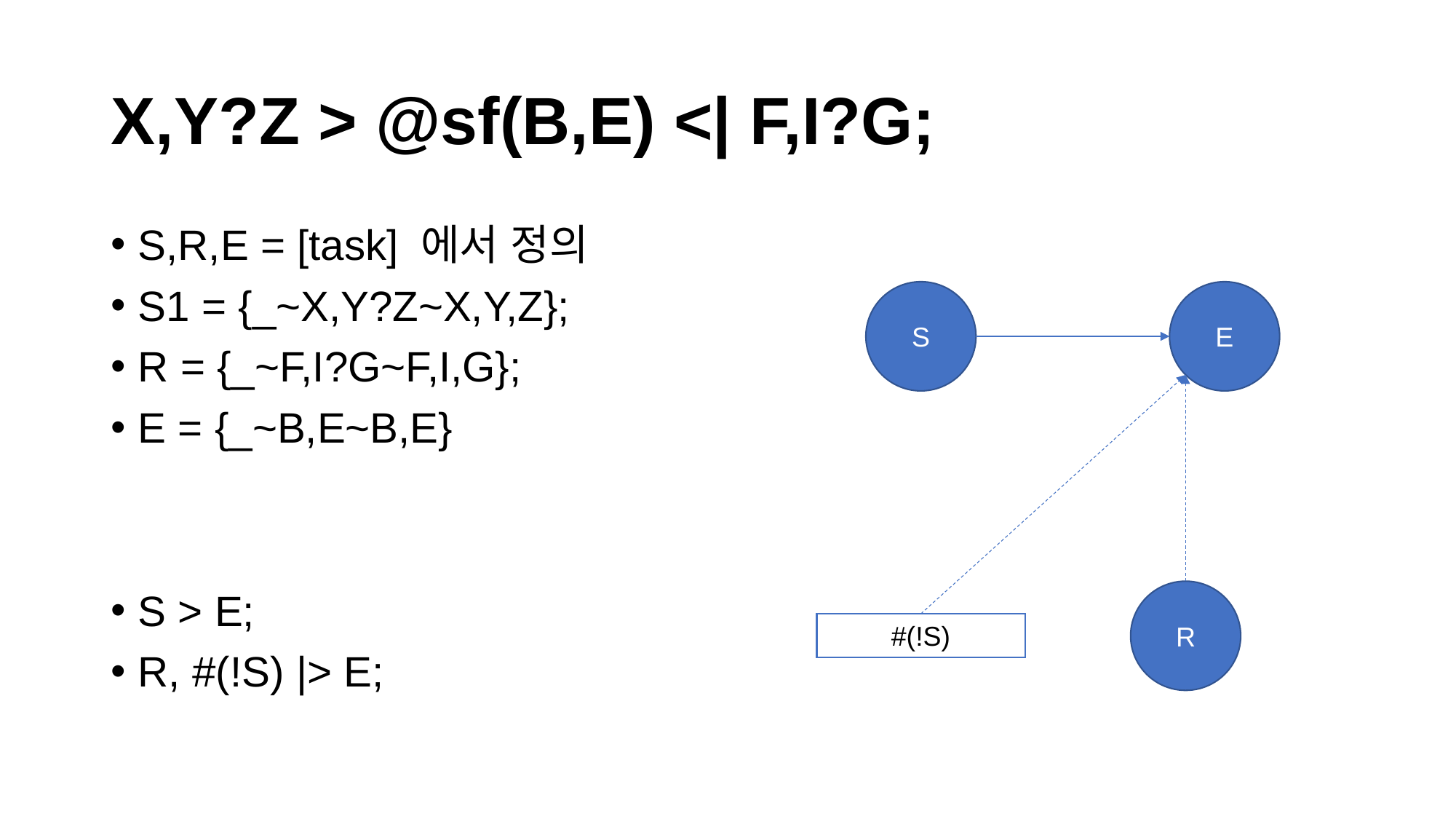

# X,Y?Z > @sf(B,E) <| F,I?G;
S,R,E = [task] 에서 정의
S1 = {_~X,Y?Z~X,Y,Z};
R = {_~F,I?G~F,I,G};
E = {_~B,E~B,E}

S > E;
R, #(!S) |> E;
S
E
R
#(!S)